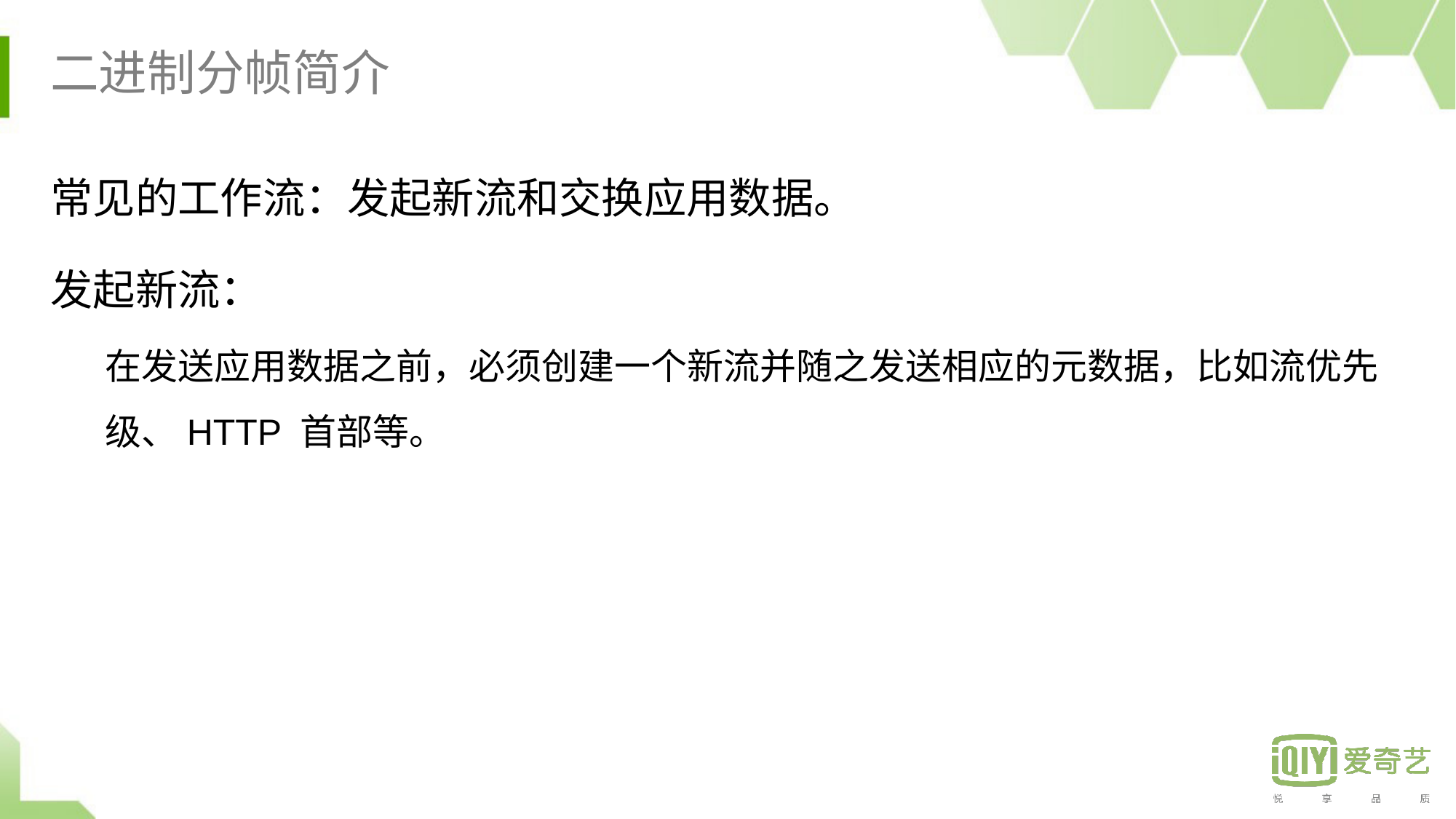

# 二进制分帧简介
常见的工作流：发起新流和交换应用数据。
发起新流：
在发送应用数据之前，必须创建一个新流并随之发送相应的元数据，比如流优先级、HTTP 首部等。